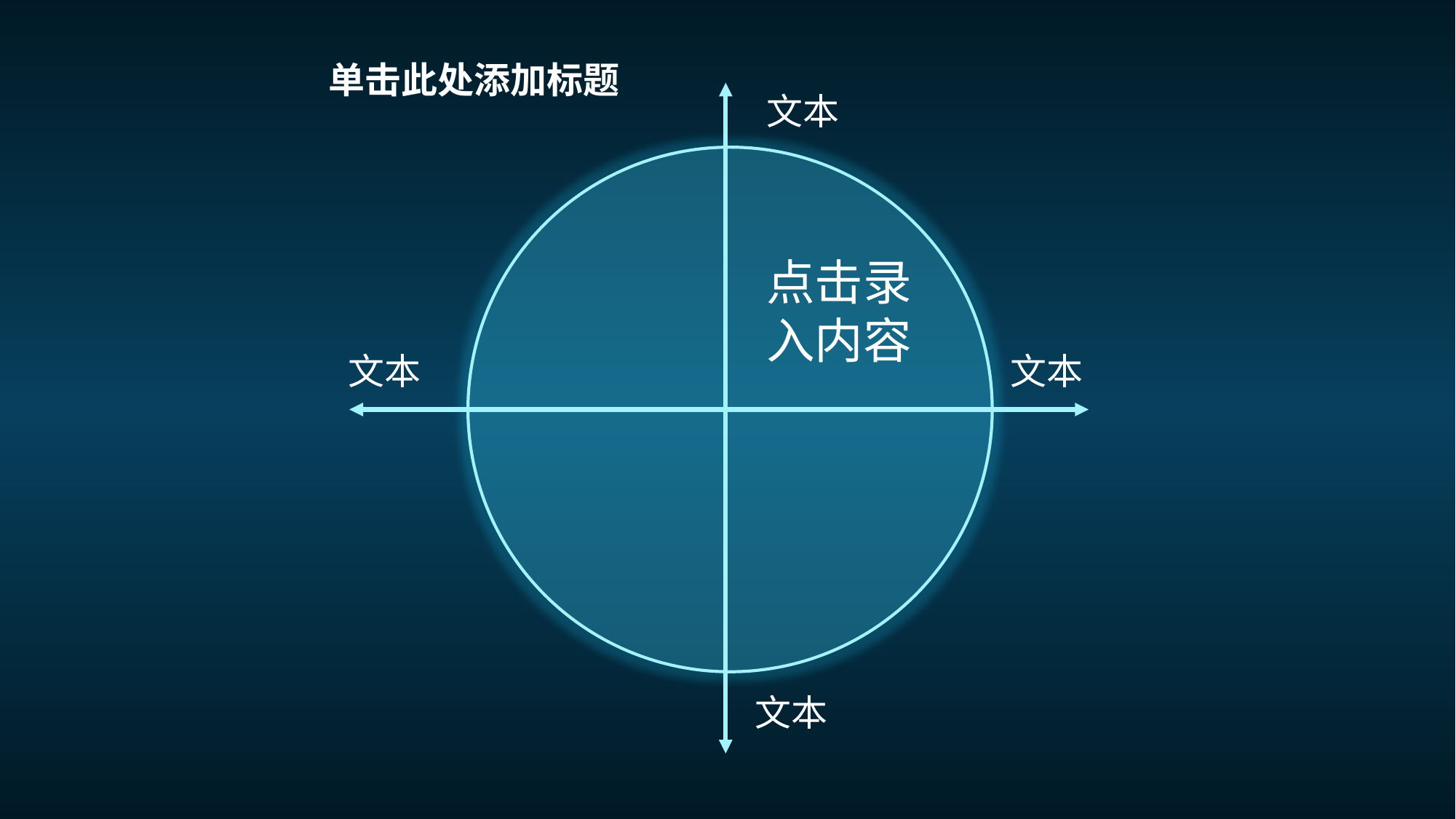

单击此处添加标题
文本

点击录
入内容
文本
文本
文本